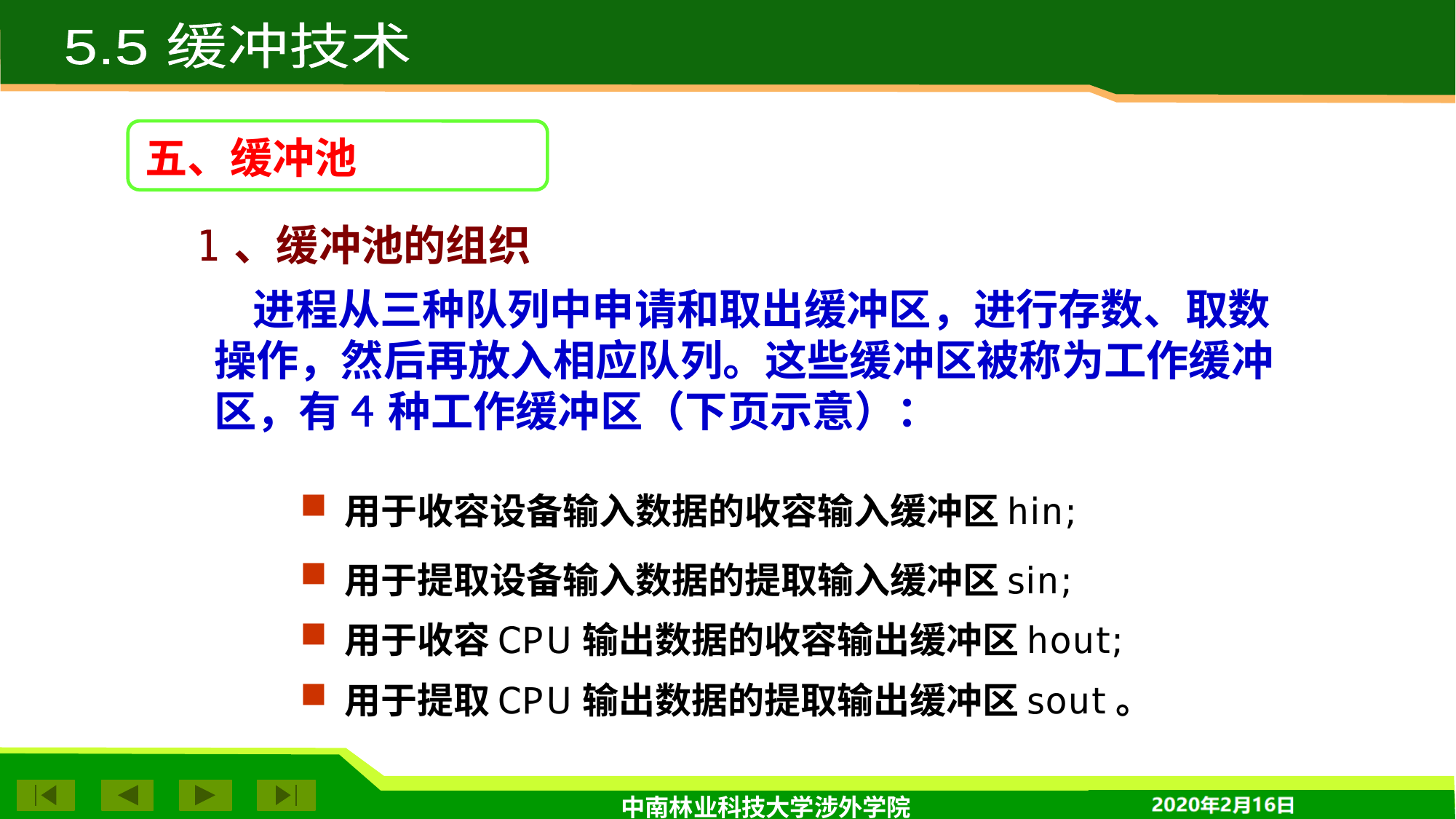

5.5 缓冲技术

五、缓冲池
1、缓冲池的组织
   进程从三种队列中申请和取出缓冲区，进行存数、取数操作，然后再放入相应队列。这些缓冲区被称为工作缓冲区，有4种工作缓冲区（下页示意）：
 用于收容设备输入数据的收容输入缓冲区hin;
 用于提取设备输入数据的提取输入缓冲区sin;
 用于收容CPU输出数据的收容输出缓冲区hout;
 用于提取CPU输出数据的提取输出缓冲区sout。